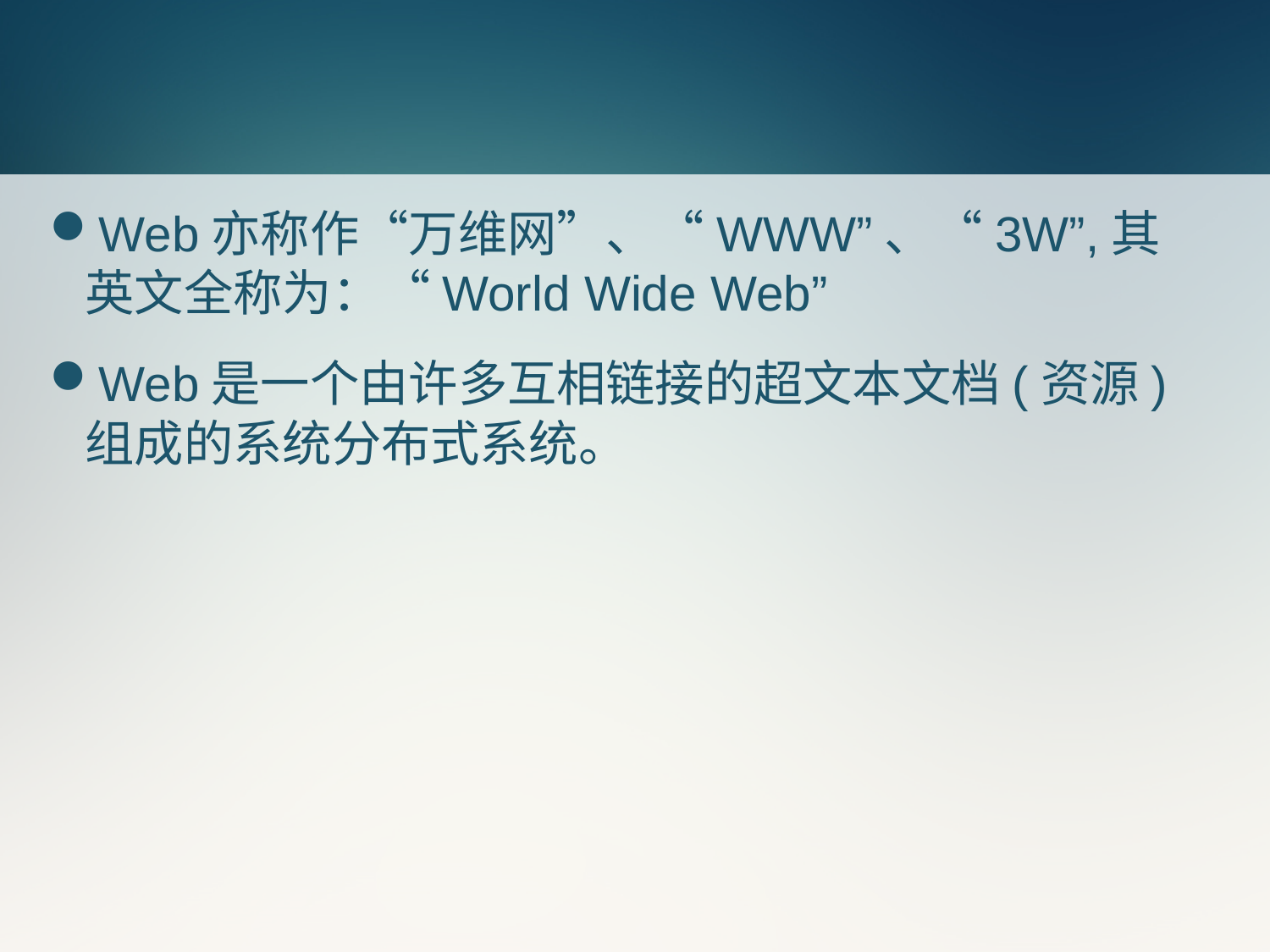

#
Web亦称作“万维网”、“WWW”、“3W”,其英文全称为：“World Wide Web”
Web是一个由许多互相链接的超文本文档(资源)组成的系统分布式系统。